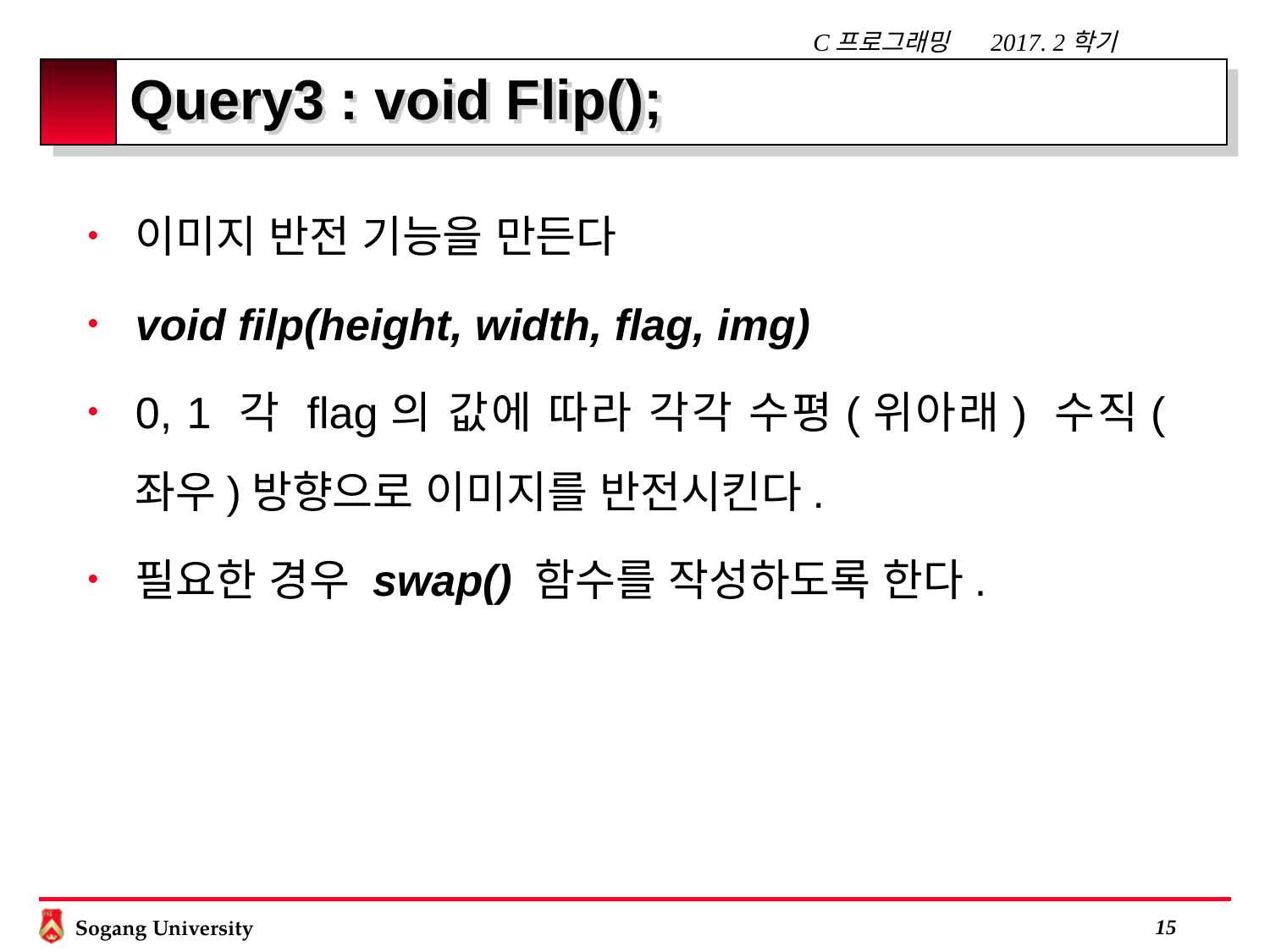

# Query3 : void Flip();
이미지 반전 기능을 만든다
void filp(height, width, flag, img)
0, 1 각 flag의 값에 따라 각각 수평(위아래) 수직(좌우)방향으로 이미지를 반전시킨다.
필요한 경우 swap() 함수를 작성하도록 한다.
 15